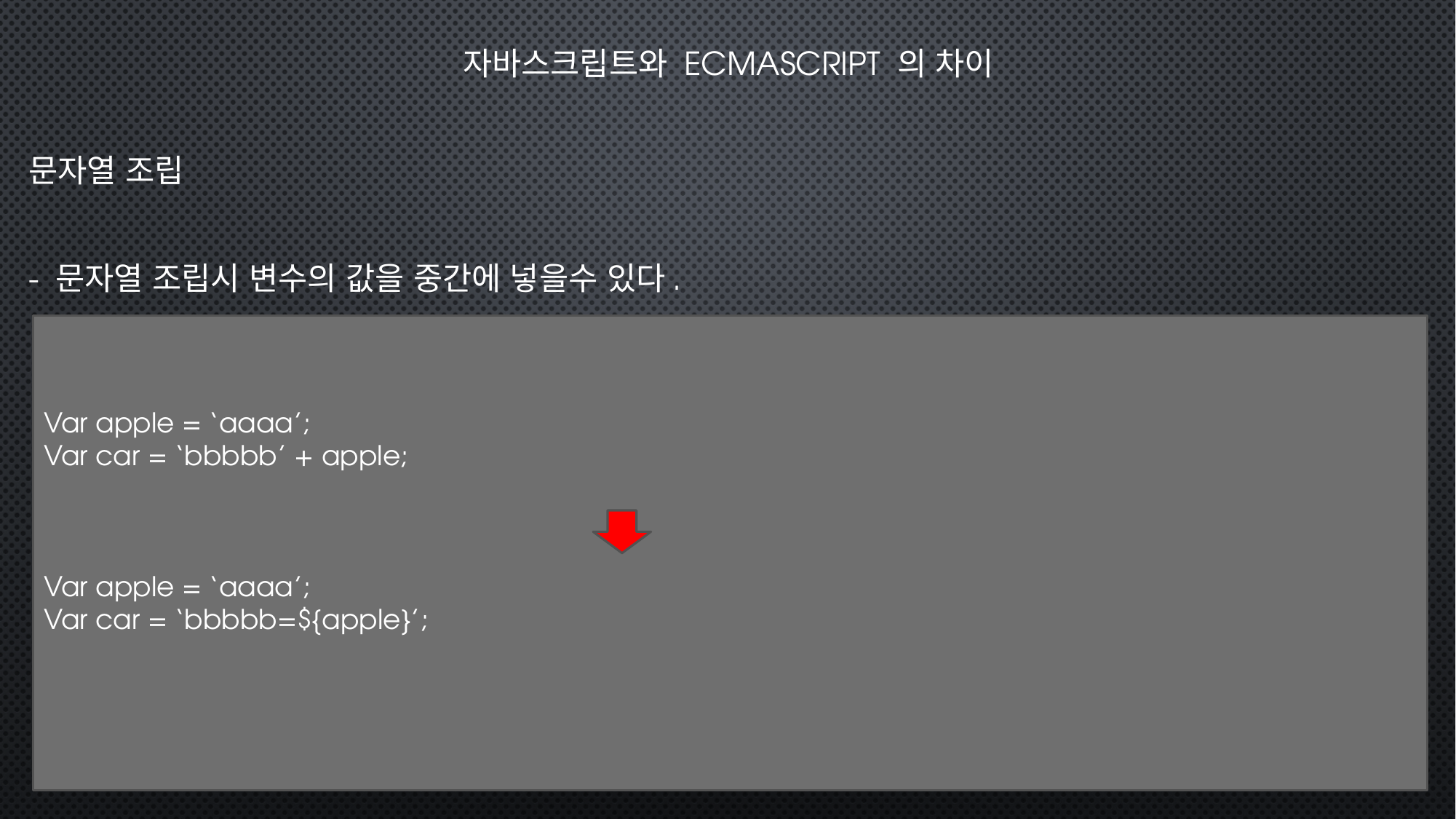

자바스크립트와 ECMAScript 의 차이

문자열 조립

- 문자열 조립시 변수의 값을 중간에 넣을수 있다.

Var apple = ‘aaaa’;
Var car = ‘bbbbb’ + apple;

Var apple = ‘aaaa’;
Var car = ‘bbbbb=${apple}’;